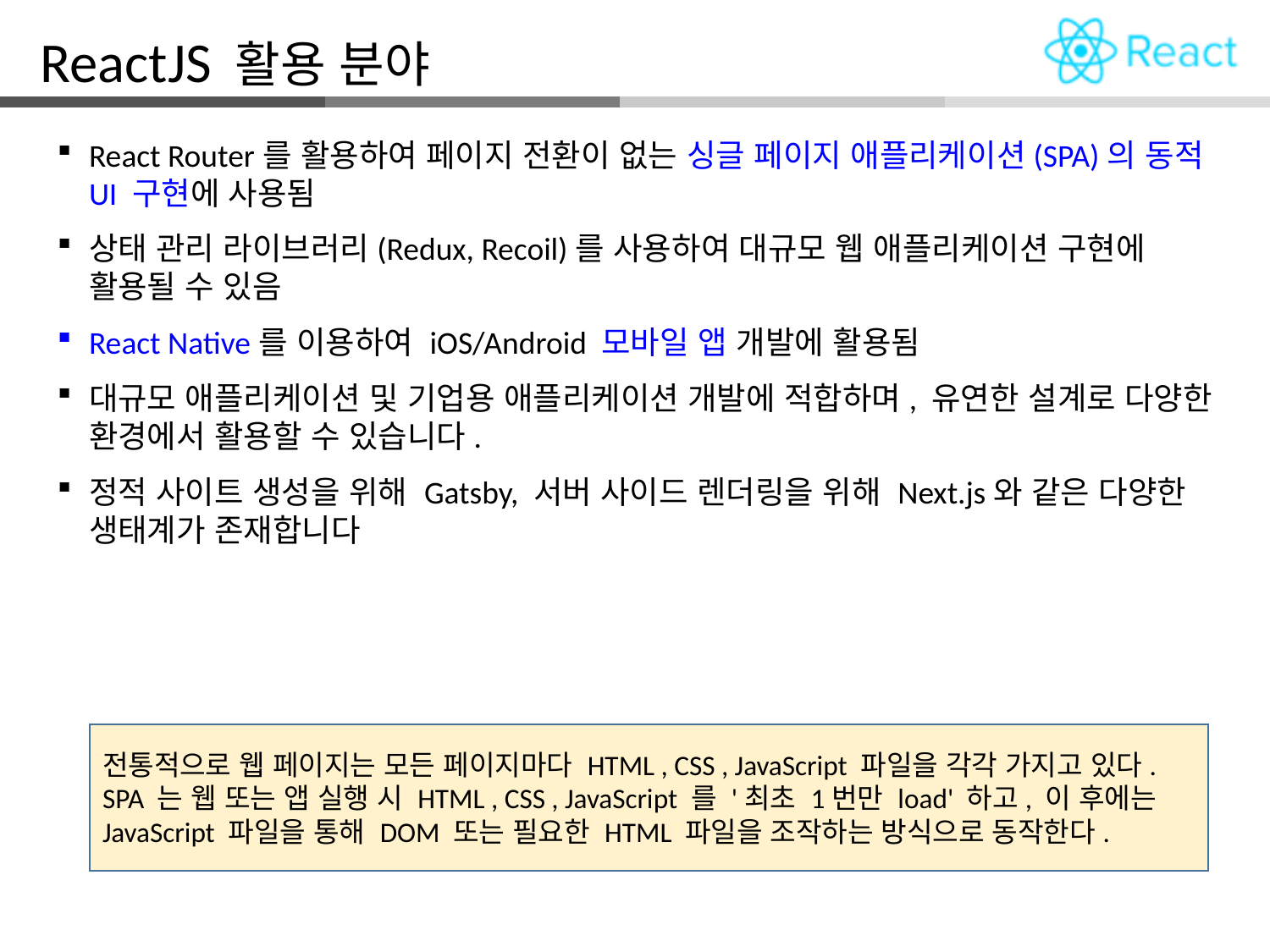

ReactJS 활용 분야
React Router를 활용하여 페이지 전환이 없는 싱글 페이지 애플리케이션(SPA)의 동적 UI 구현에 사용됨
상태 관리 라이브러리(Redux, Recoil)를 사용하여 대규모 웹 애플리케이션 구현에 활용될 수 있음
React Native를 이용하여 iOS/Android 모바일 앱 개발에 활용됨
대규모 애플리케이션 및 기업용 애플리케이션 개발에 적합하며, 유연한 설계로 다양한 환경에서 활용할 수 있습니다.
정적 사이트 생성을 위해 Gatsby, 서버 사이드 렌더링을 위해 Next.js와 같은 다양한 생태계가 존재합니다

전통적으로 웹 페이지는 모든 페이지마다 HTML , CSS , JavaScript 파일을 각각 가지고 있다.
SPA 는 웹 또는 앱 실행 시 HTML , CSS , JavaScript 를 '최초 1번만 load' 하고, 이 후에는 JavaScript 파일을 통해 DOM 또는 필요한 HTML 파일을 조작하는 방식으로 동작한다.